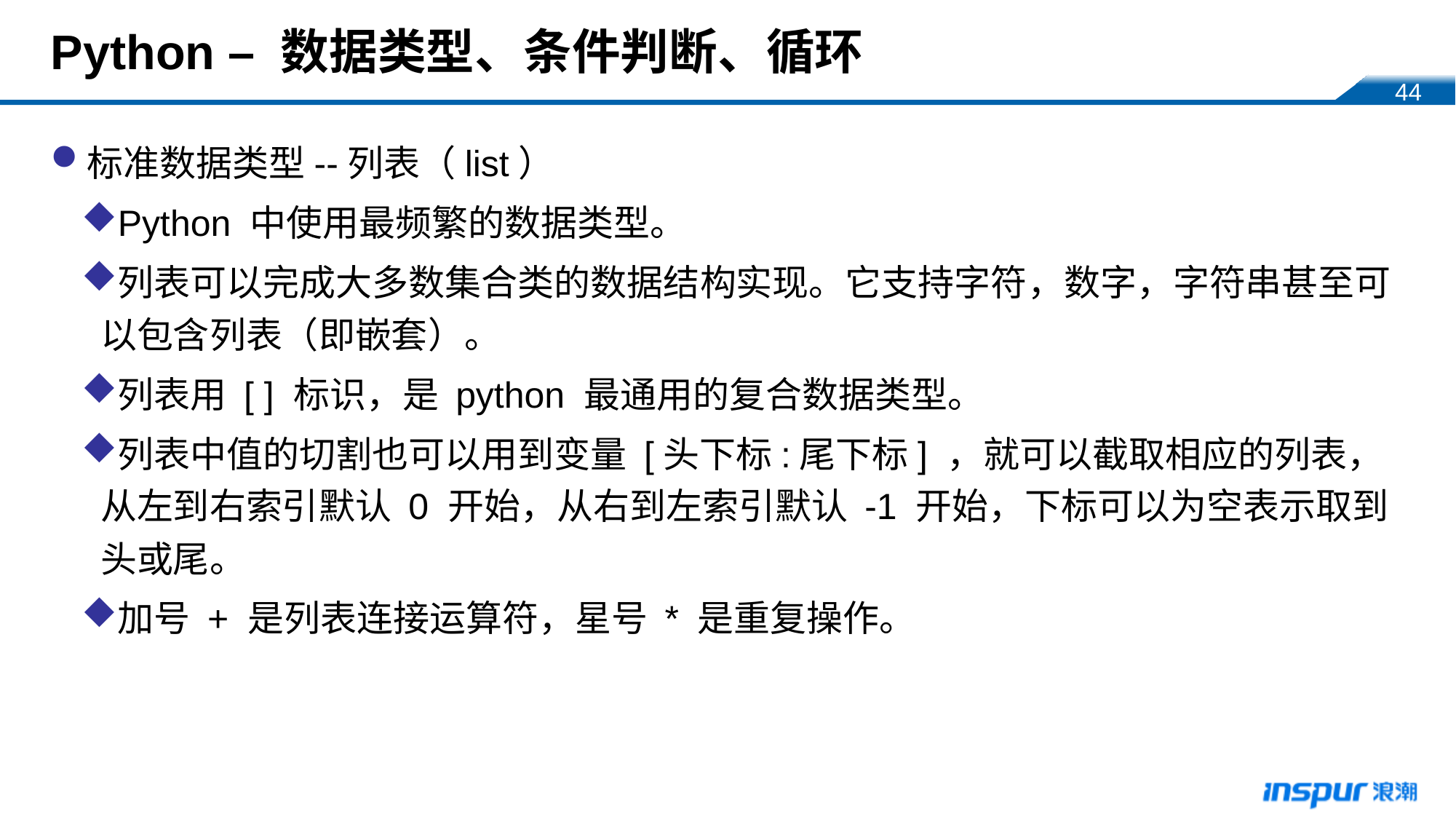

# Python – 数据类型、条件判断、循环
标准数据类型--列表（list）
Python 中使用最频繁的数据类型。
列表可以完成大多数集合类的数据结构实现。它支持字符，数字，字符串甚至可以包含列表（即嵌套）。
列表用 [ ] 标识，是 python 最通用的复合数据类型。
列表中值的切割也可以用到变量 [头下标:尾下标] ，就可以截取相应的列表，从左到右索引默认 0 开始，从右到左索引默认 -1 开始，下标可以为空表示取到头或尾。
加号 + 是列表连接运算符，星号 * 是重复操作。